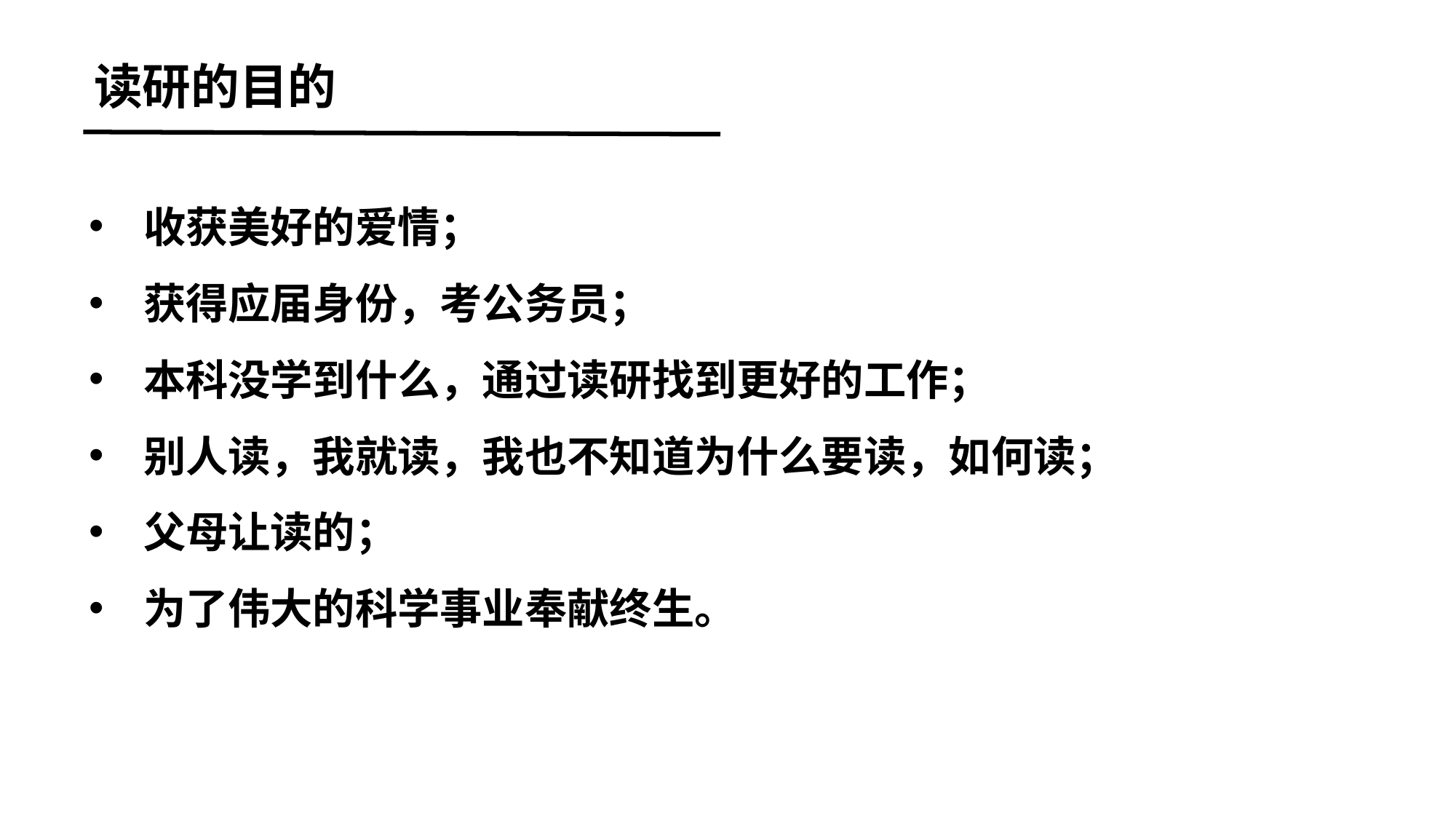

读研的目的
收获美好的爱情；
获得应届身份，考公务员；
本科没学到什么，通过读研找到更好的工作；
别人读，我就读，我也不知道为什么要读，如何读；
父母让读的；
为了伟大的科学事业奉献终生。